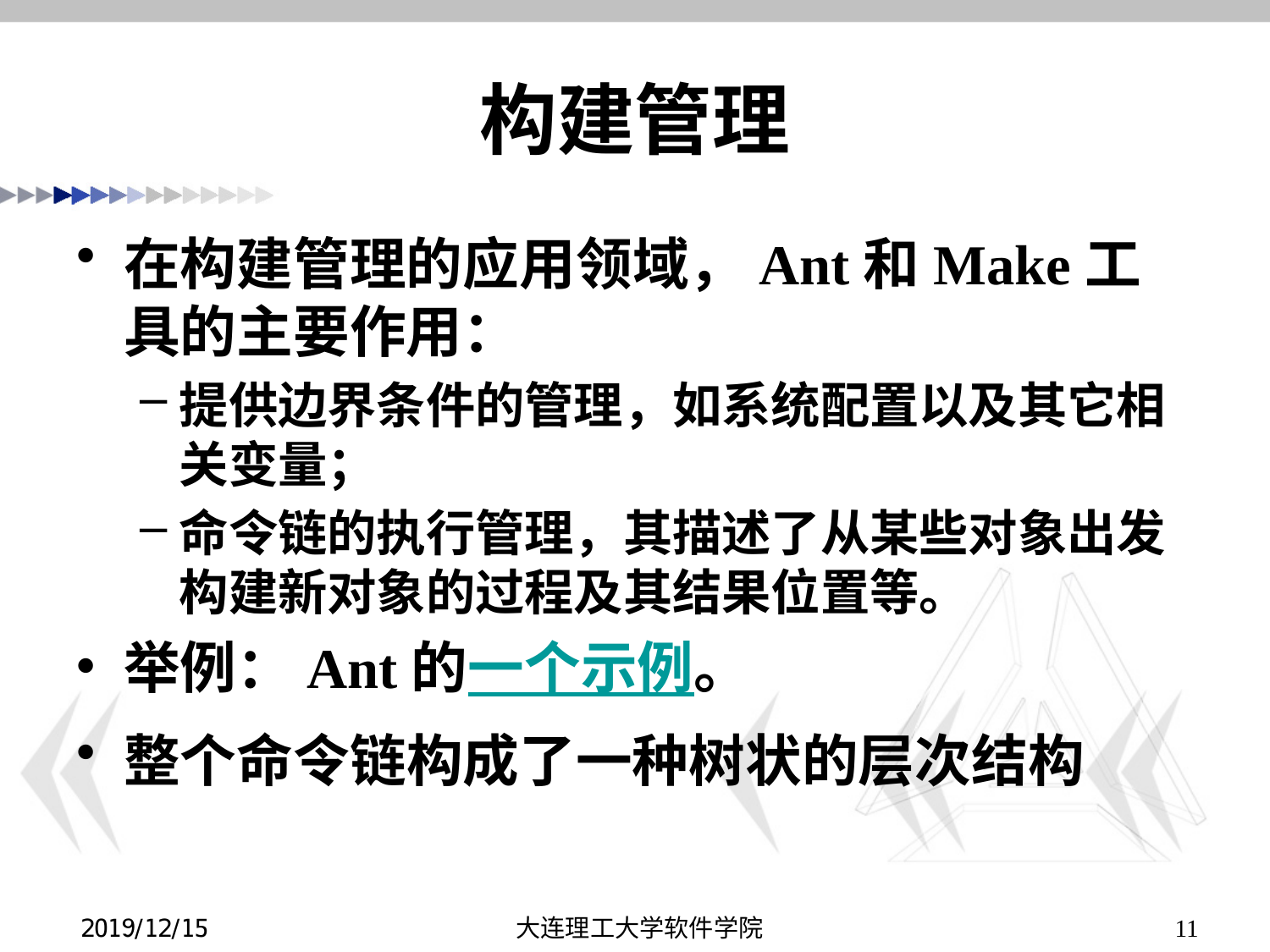

# 构建管理
在构建管理的应用领域，Ant和Make工具的主要作用：
提供边界条件的管理，如系统配置以及其它相关变量；
命令链的执行管理，其描述了从某些对象出发构建新对象的过程及其结果位置等。
举例：Ant的一个示例。
整个命令链构成了一种树状的层次结构

2019/12/15
大连理工大学软件学院
11